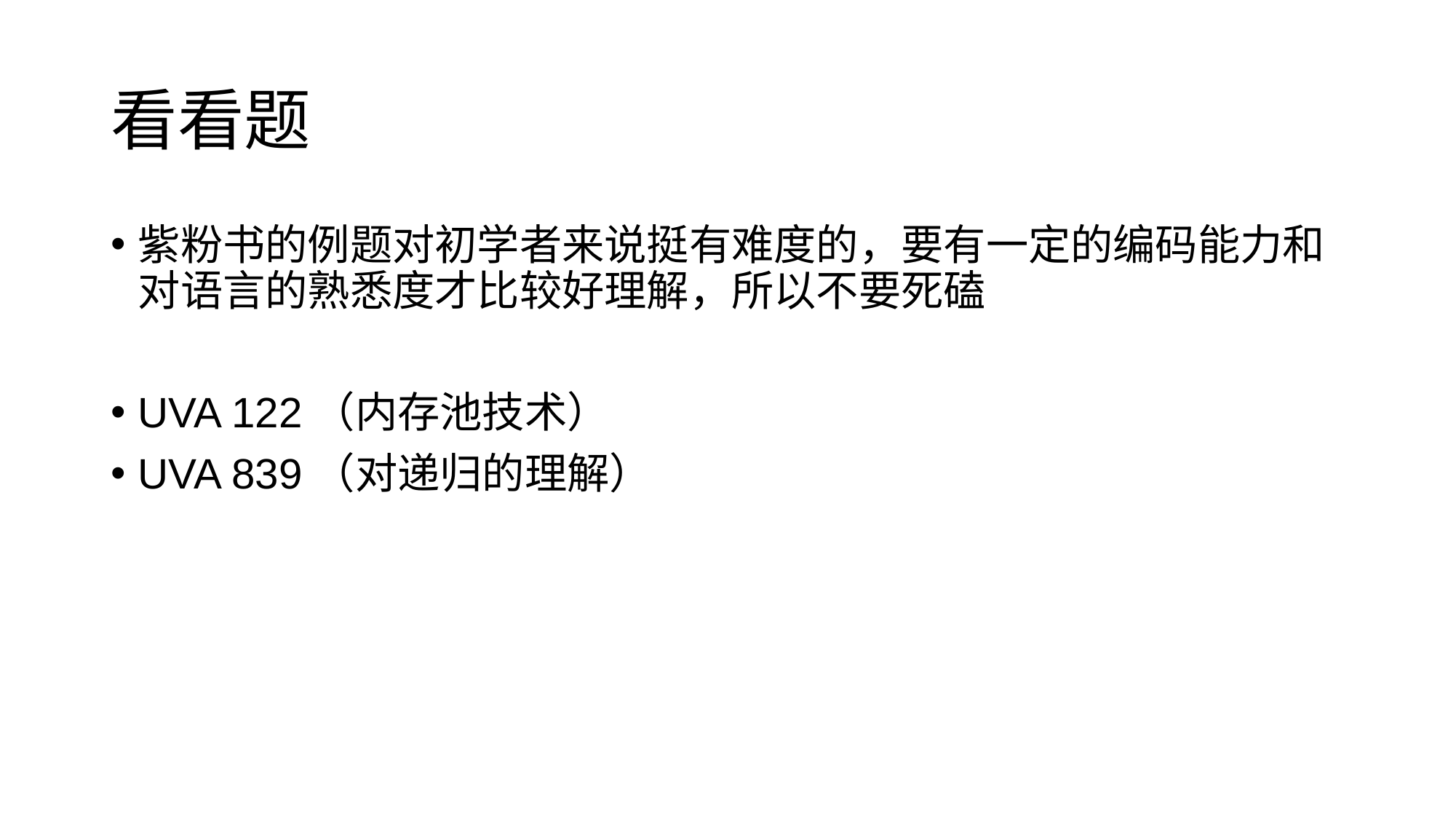

# 看看题
紫粉书的例题对初学者来说挺有难度的，要有一定的编码能力和对语言的熟悉度才比较好理解，所以不要死磕

UVA 122（内存池技术）
UVA 839（对递归的理解）